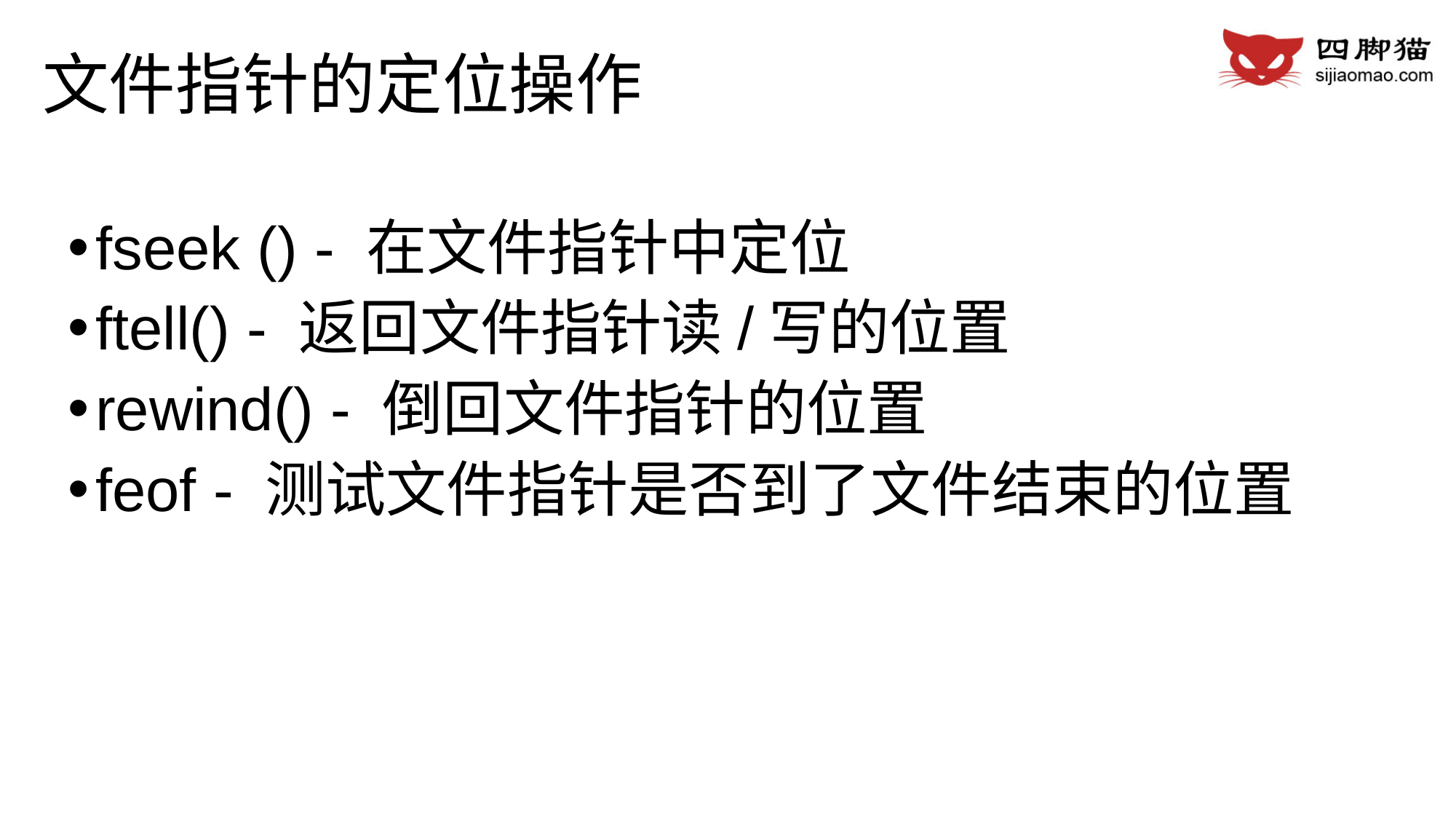

# 文件指针的定位操作
fseek () - 在文件指针中定位
ftell() - 返回文件指针读/写的位置
rewind() - 倒回文件指针的位置
feof - 测试文件指针是否到了文件结束的位置